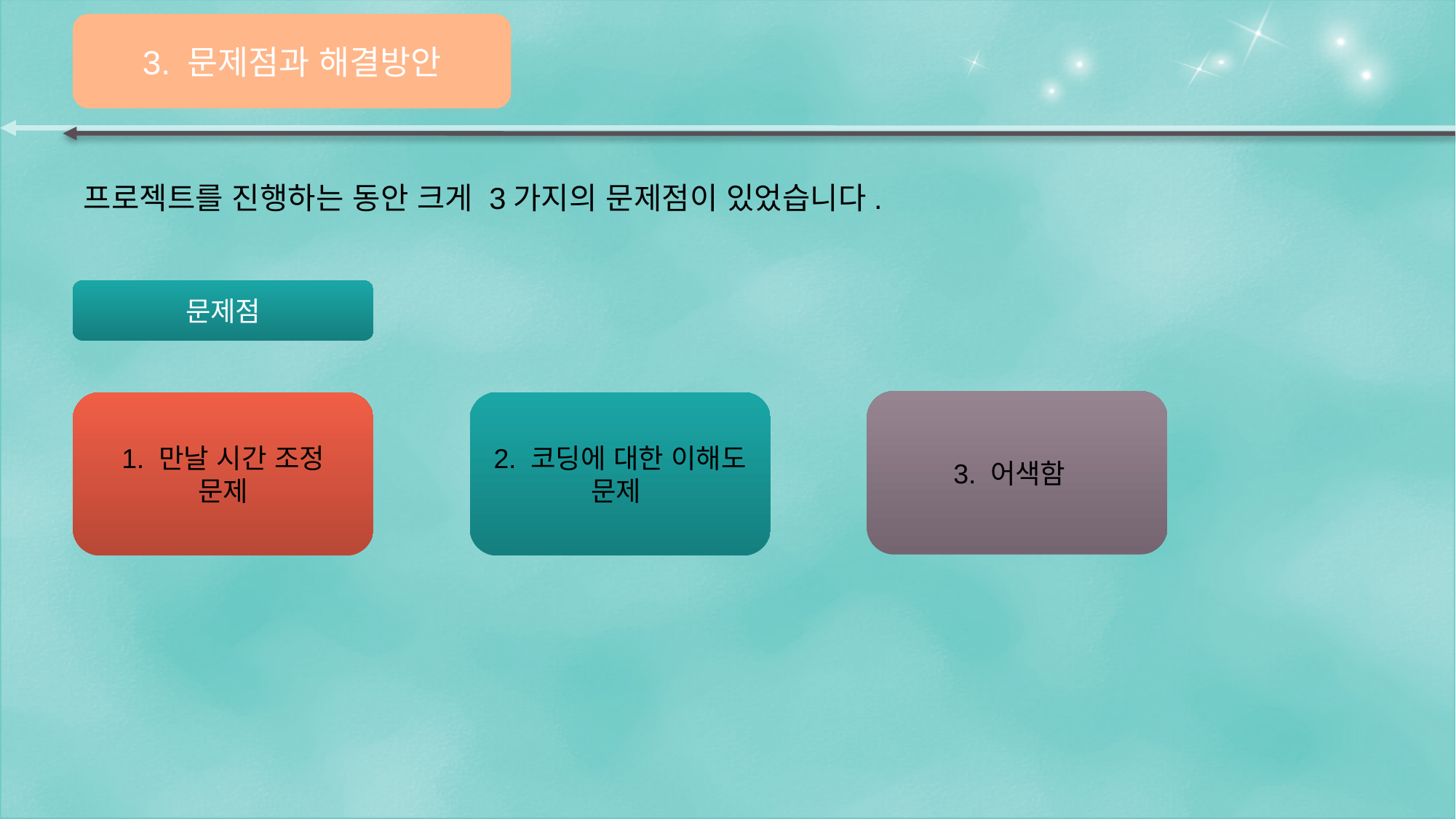

3. 문제점과 해결방안
프로젝트를 진행하는 동안 크게 3가지의 문제점이 있었습니다.
문제점
3. 어색함
1. 만날 시간 조정
문제
2. 코딩에 대한 이해도 문제